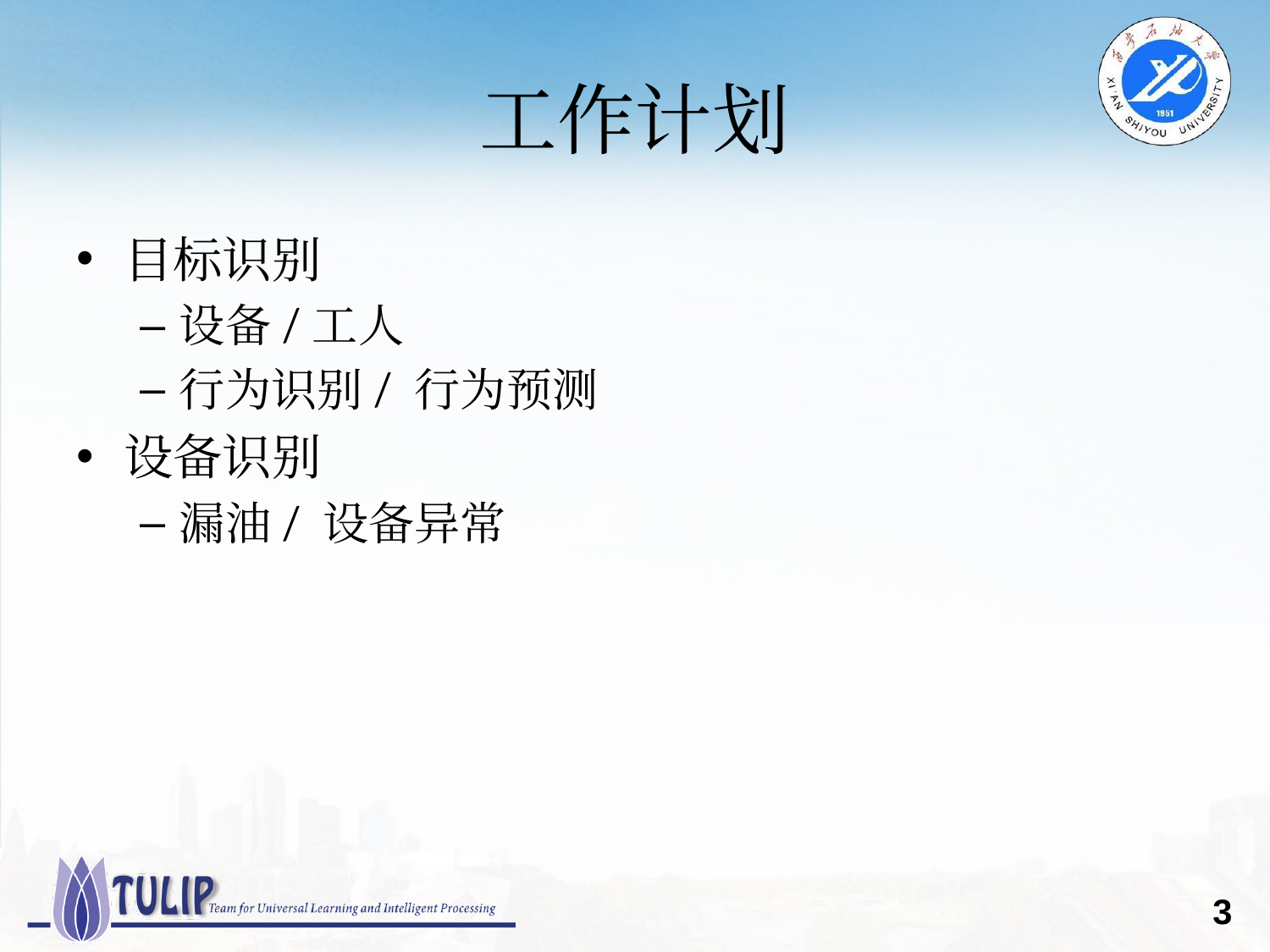

# 工作计划
目标识别
设备/工人
行为识别/ 行为预测
设备识别
漏油/ 设备异常
3